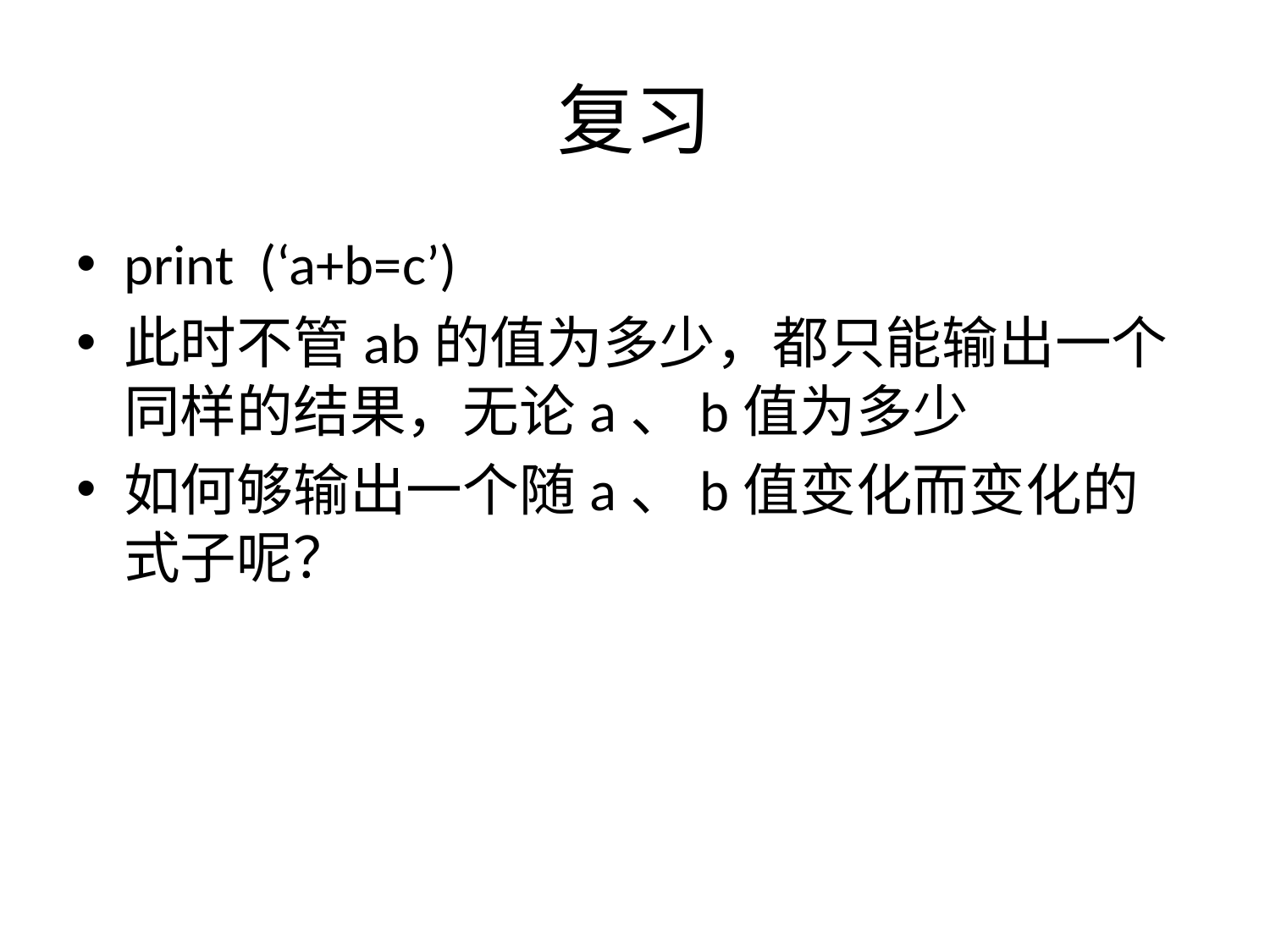

# 复习
print  (‘a+b=c’)
此时不管ab的值为多少，都只能输出一个同样的结果，无论a、b值为多少
如何够输出一个随a、b值变化而变化的式子呢？